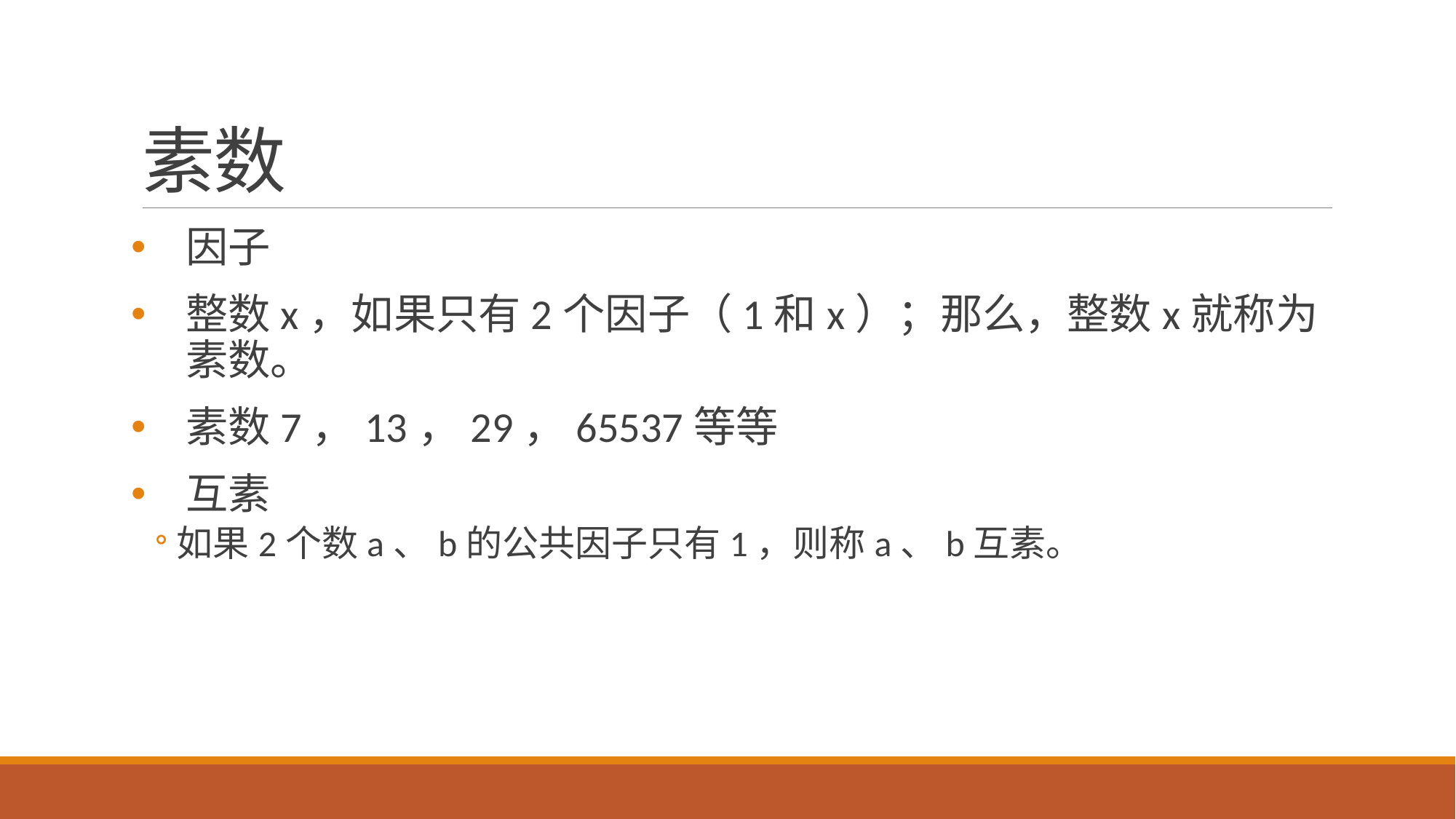

# 素数
因子
整数x，如果只有2个因子（1和x）；那么，整数x就称为素数。
素数7，13，29，65537等等
互素
如果2个数a、b的公共因子只有1，则称a、b互素。
62